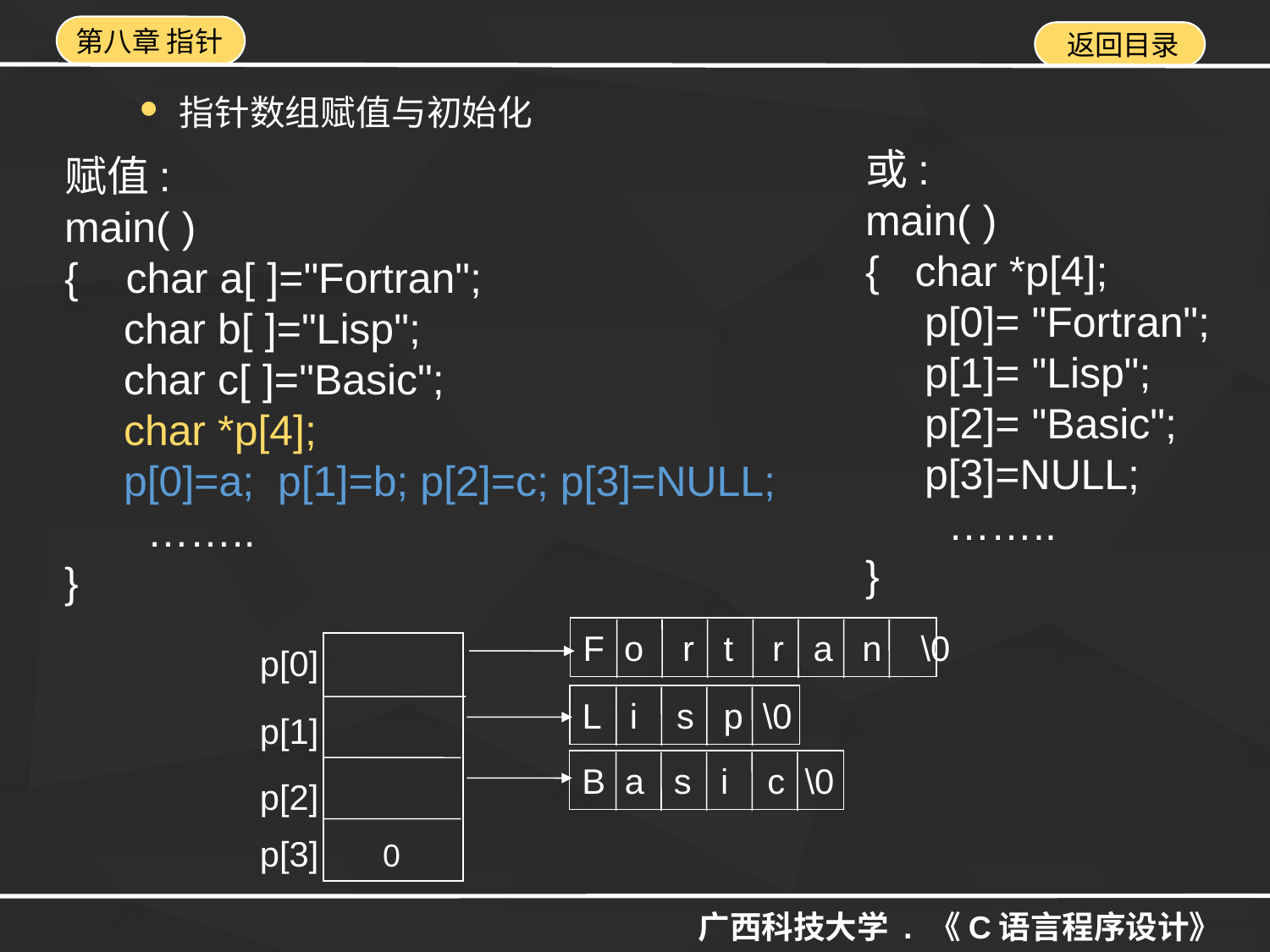

指针数组赋值与初始化
或:
main( )
{   char *p[4];
     p[0]= "Fortran";
     p[1]= "Lisp";
     p[2]= "Basic";
     p[3]=NULL;
       ……..
}
赋值:
main( )
{    char a[ ]="Fortran";
     char b[ ]="Lisp";
     char c[ ]="Basic";
     char *p[4];
     p[0]=a;  p[1]=b; p[2]=c; p[3]=NULL;
       ……..
}
F  o    r   t    r   a   n    \0

p[0]
p[1]
p[2]
p[3]

L   i    s   p  \0

B  a   s   i    c  \0

0